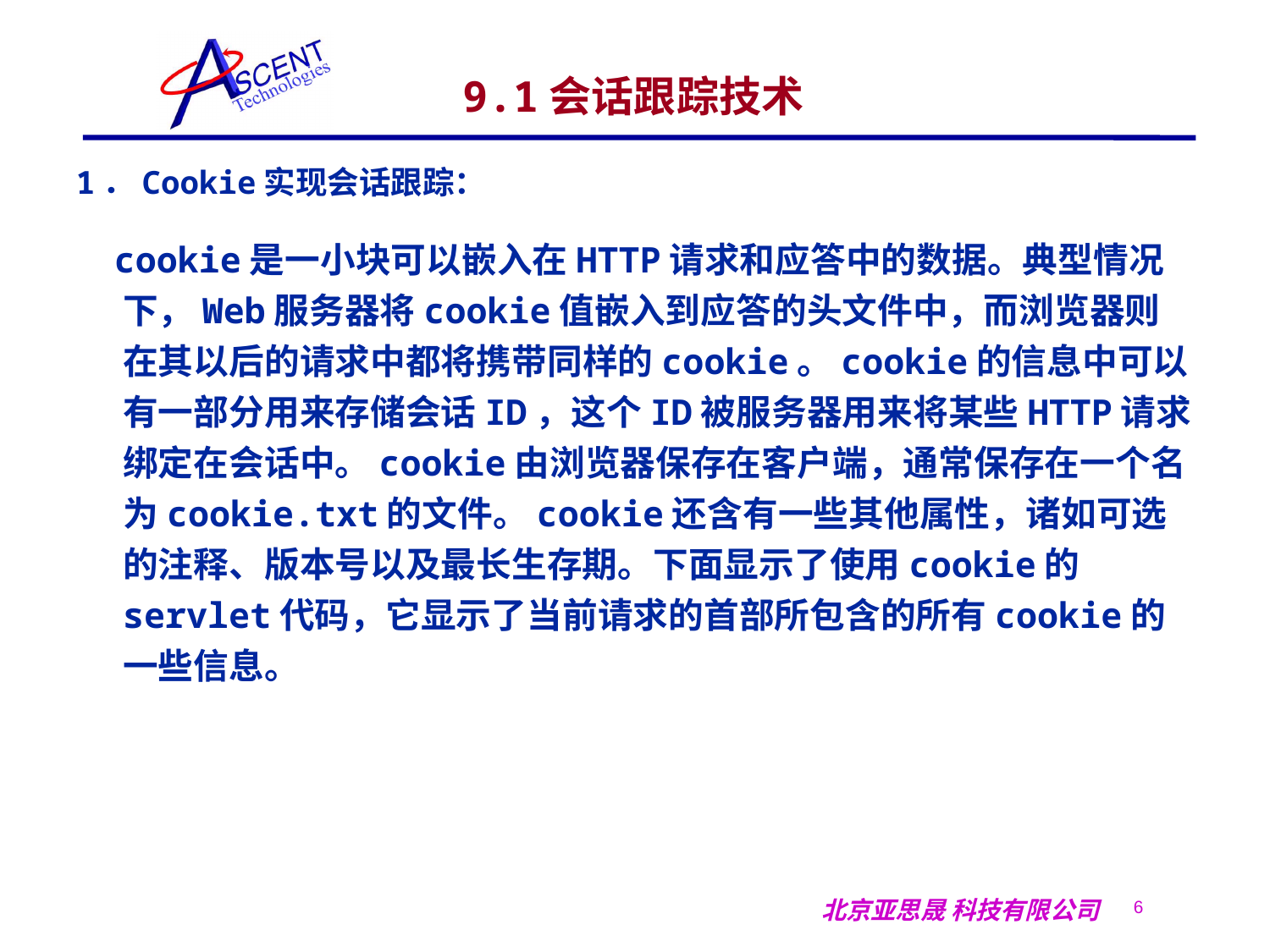

# 9.1会话跟踪技术
1．Cookie实现会话跟踪：
  cookie是一小块可以嵌入在HTTP请求和应答中的数据。典型情况下，Web服务器将cookie值嵌入到应答的头文件中，而浏览器则在其以后的请求中都将携带同样的cookie。cookie的信息中可以有一部分用来存储会话ID，这个ID被服务器用来将某些HTTP请求绑定在会话中。cookie由浏览器保存在客户端，通常保存在一个名为cookie.txt的文件。cookie还含有一些其他属性，诸如可选的注释、版本号以及最长生存期。下面显示了使用cookie的 servlet代码，它显示了当前请求的首部所包含的所有cookie的一些信息。